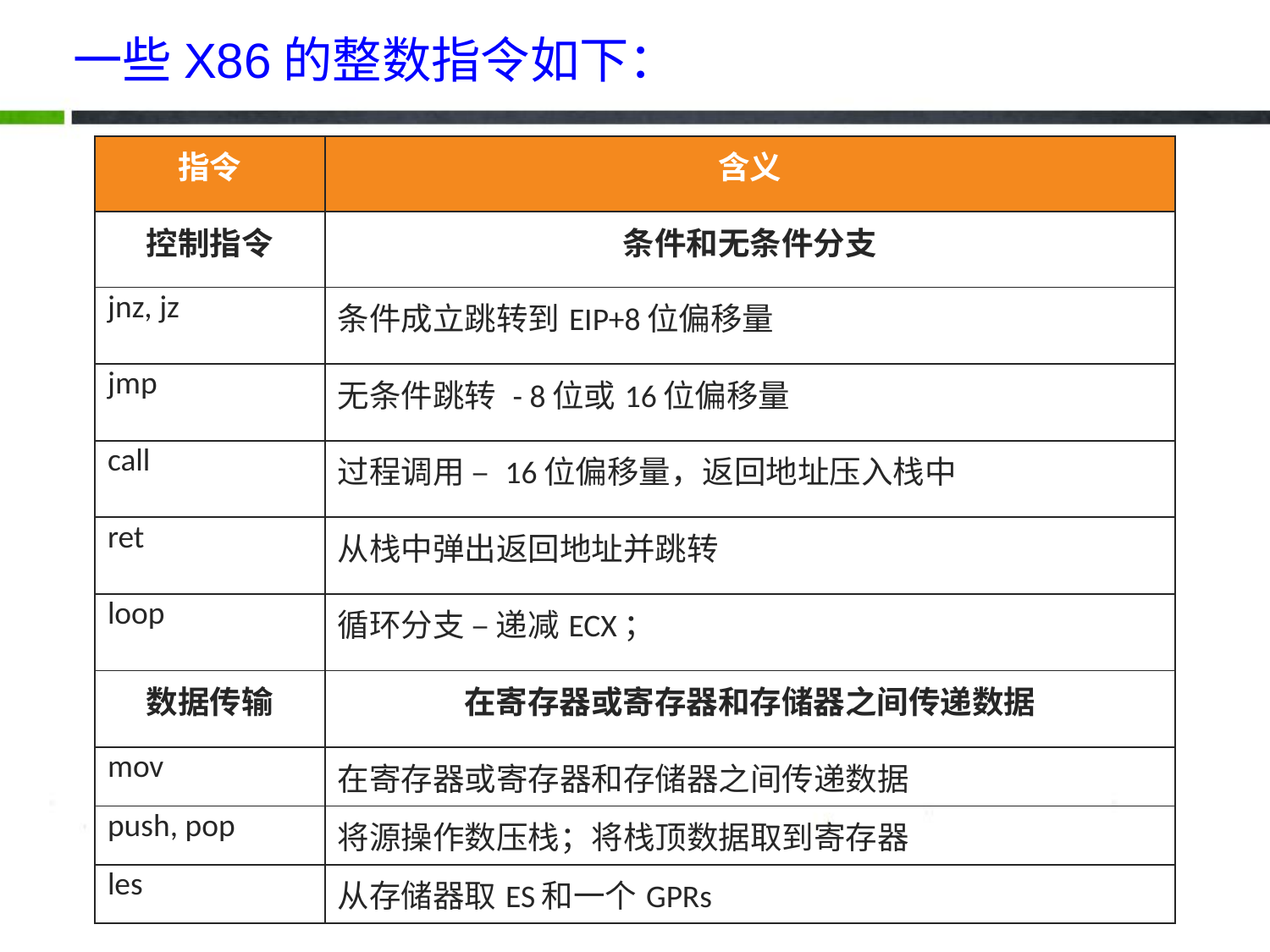

# 一些X86的整数指令如下：
| 指令 | 含义 |
| --- | --- |
| 控制指令 | 条件和无条件分支 |
| jnz, jz | 条件成立跳转到EIP+8位偏移量 |
| jmp | 无条件跳转 - 8位或16位偏移量 |
| call | 过程调用 – 16位偏移量，返回地址压入栈中 |
| ret | 从栈中弹出返回地址并跳转 |
| loop | 循环分支 – 递减ECX； |
| 数据传输 | 在寄存器或寄存器和存储器之间传递数据 |
| mov | 在寄存器或寄存器和存储器之间传递数据 |
| push, pop | 将源操作数压栈；将栈顶数据取到寄存器 |
| les | 从存储器取ES和一个GPRs |
50